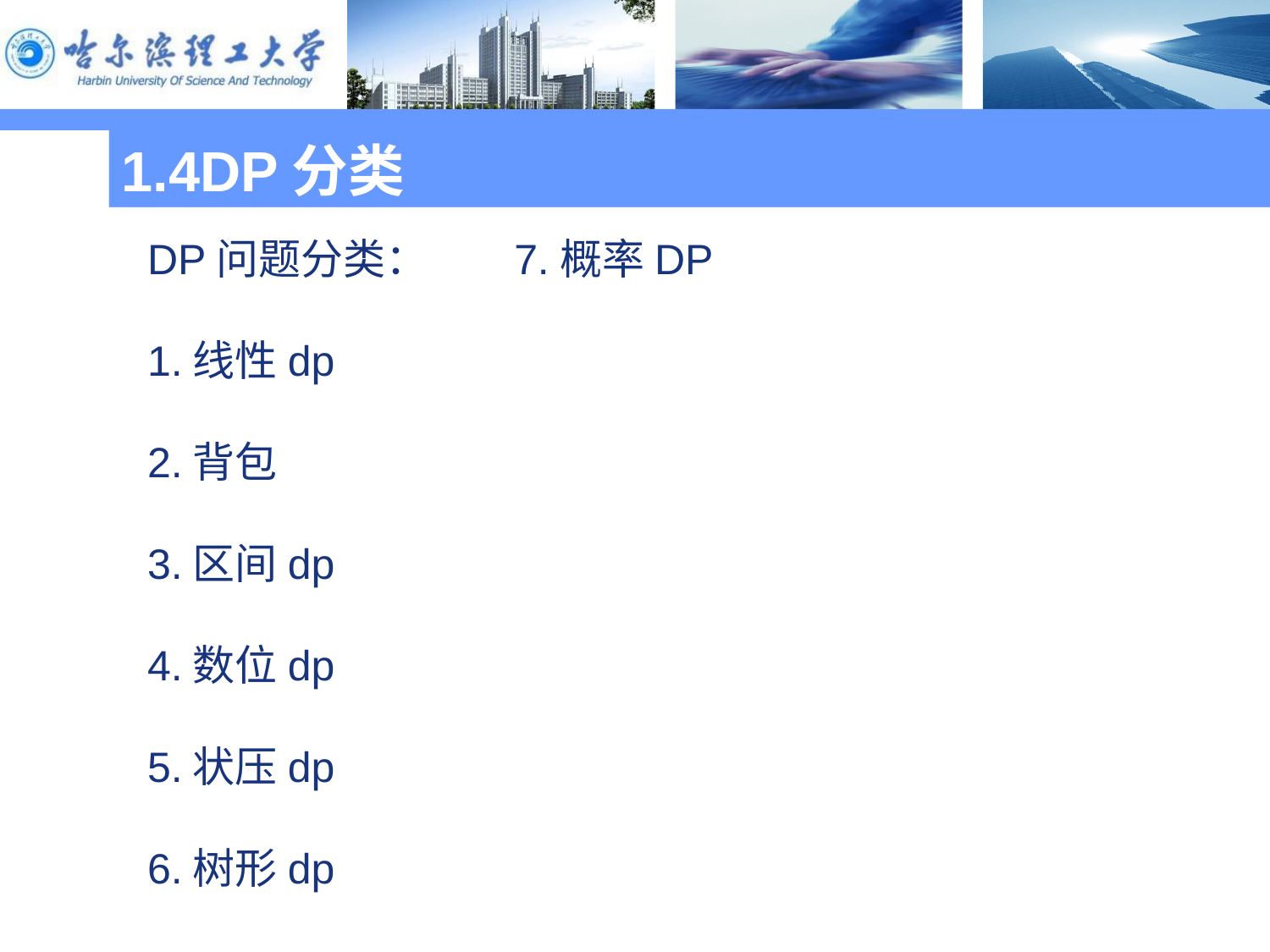

1.4DP分类
DP问题分类：        7.概率DP

1.线性dp

2.背包

3.区间dp

4.数位dp

5.状压dp

6.树形dp